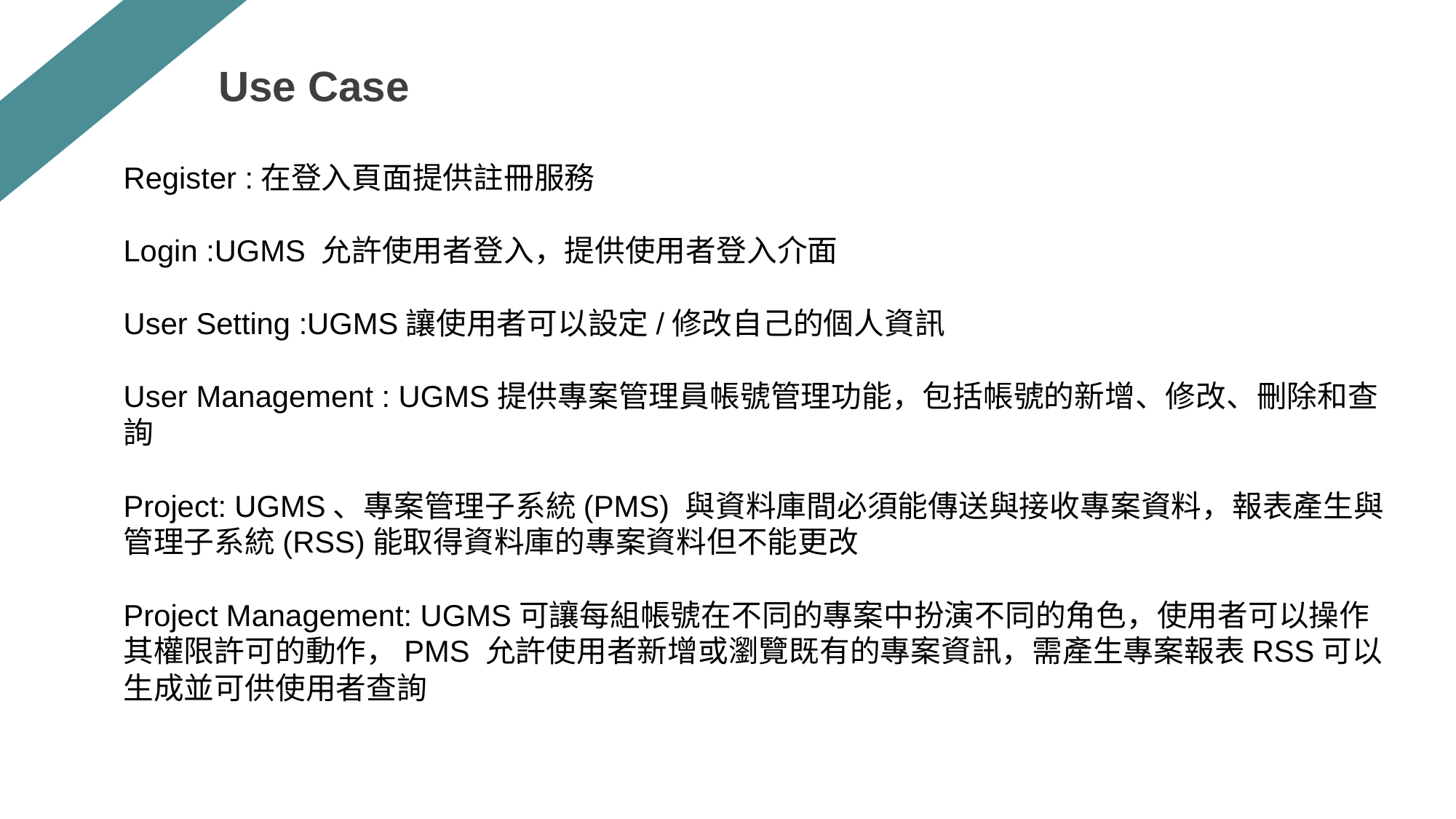

Use Case
Register :在登入頁面提供註冊服務

Login :UGMS 允許使用者登入，提供使用者登入介面

User Setting :UGMS讓使用者可以設定/修改自己的個人資訊

User Management : UGMS提供專案管理員帳號管理功能，包括帳號的新增、修改、刪除和查詢

Project: UGMS、專案管理子系統(PMS) 與資料庫間必須能傳送與接收專案資料，報表產生與管理子系統(RSS)能取得資料庫的專案資料但不能更改

Project Management: UGMS可讓每組帳號在不同的專案中扮演不同的角色，使用者可以操作其權限許可的動作，PMS 允許使用者新增或瀏覽既有的專案資訊，需產生專案報表RSS可以生成並可供使用者查詢